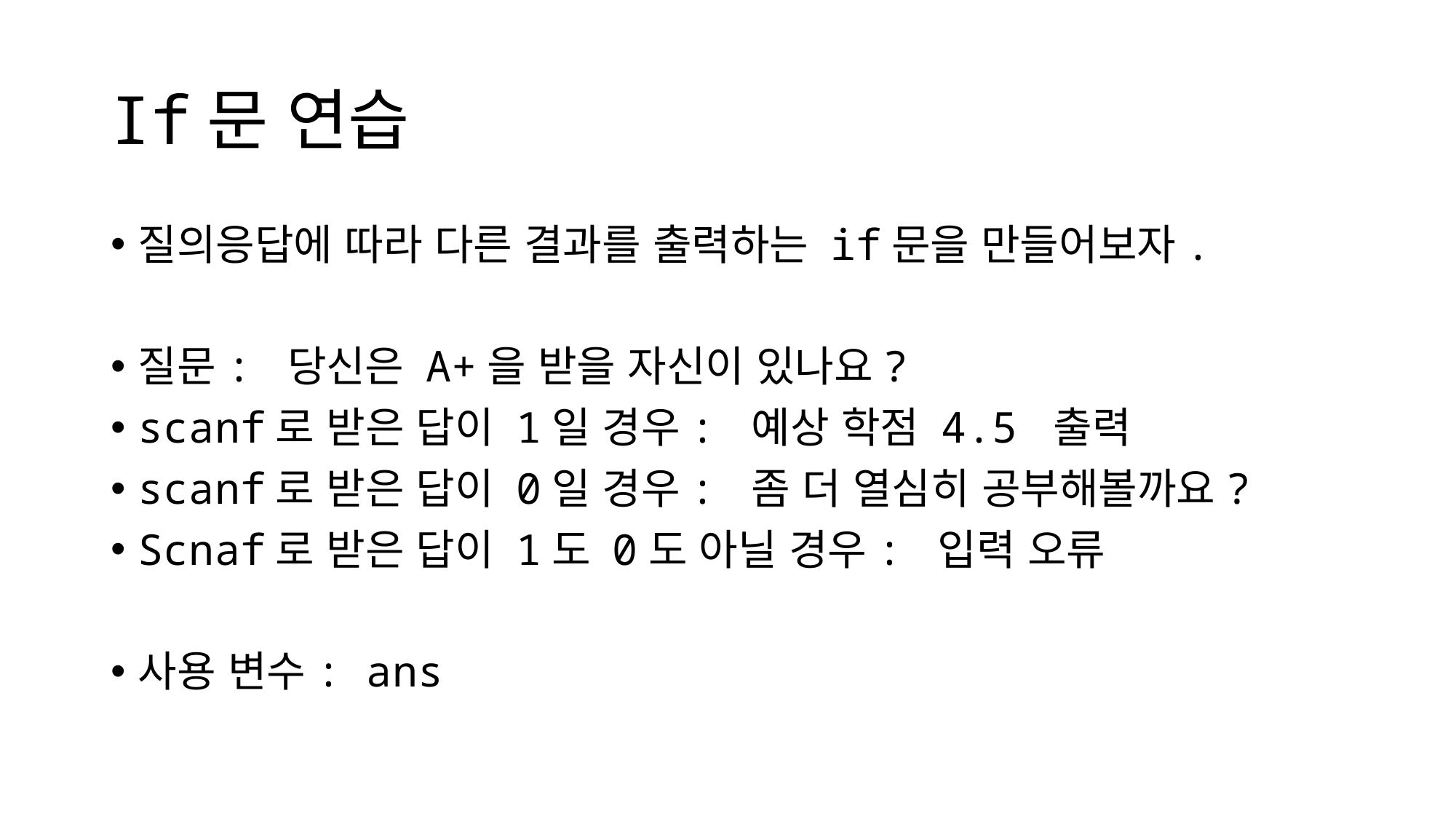

# If문 연습
질의응답에 따라 다른 결과를 출력하는 if문을 만들어보자.

질문: 당신은 A+을 받을 자신이 있나요?
scanf로 받은 답이 1일 경우: 예상 학점 4.5 출력
scanf로 받은 답이 0일 경우: 좀 더 열심히 공부해볼까요?
Scnaf로 받은 답이 1도 0도 아닐 경우: 입력 오류

사용 변수: ans